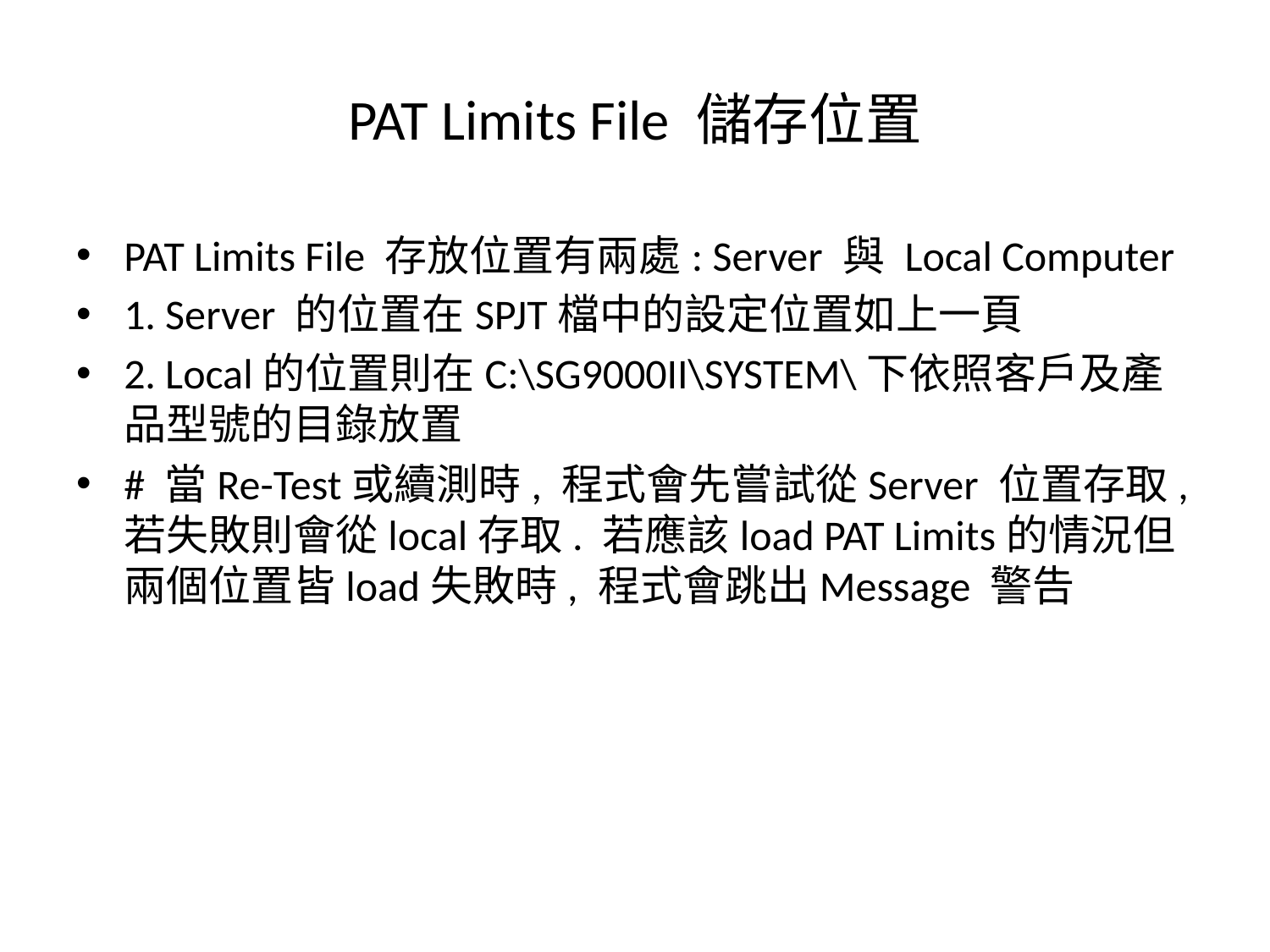

# PAT Limits File 儲存位置
PAT Limits File 存放位置有兩處: Server 與 Local Computer
1. Server 的位置在SPJT檔中的設定位置如上一頁
2. Local的位置則在C:\SG9000II\SYSTEM\下依照客戶及產品型號的目錄放置
# 當Re-Test或續測時, 程式會先嘗試從Server 位置存取, 若失敗則會從local存取. 若應該load PAT Limits的情況但兩個位置皆load失敗時, 程式會跳出Message 警告